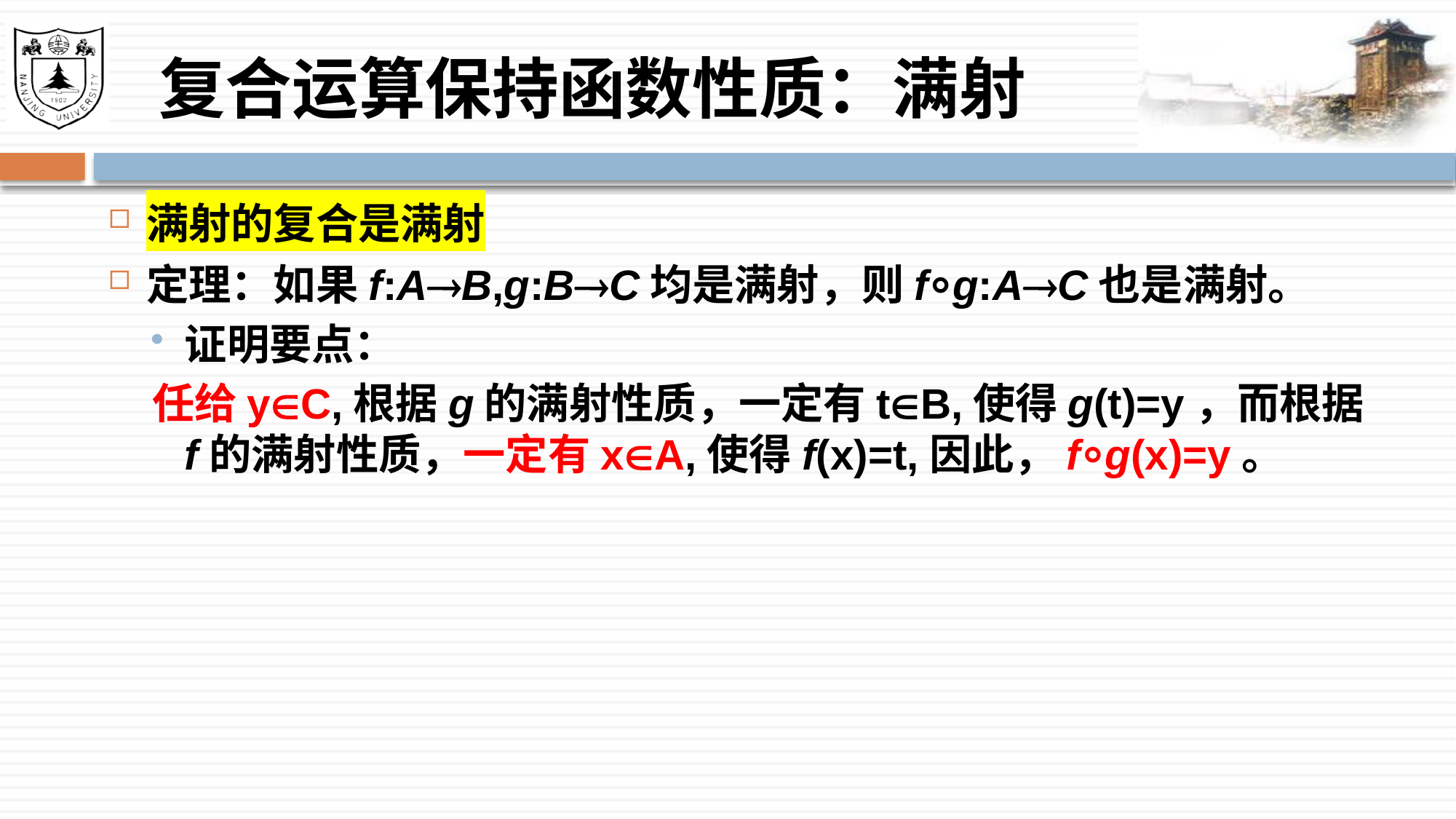

# 复合运算保持函数性质：满射
满射的复合是满射
定理：如果f:A→B,g:B→C均是满射，则f⸰g:A→C也是满射。
证明要点：
任给y∈C,根据g的满射性质，一定有t∈B,使得g(t)=y，而根据f的满射性质，一定有x∈A,使得f(x)=t,因此，f⸰g(x)=y。